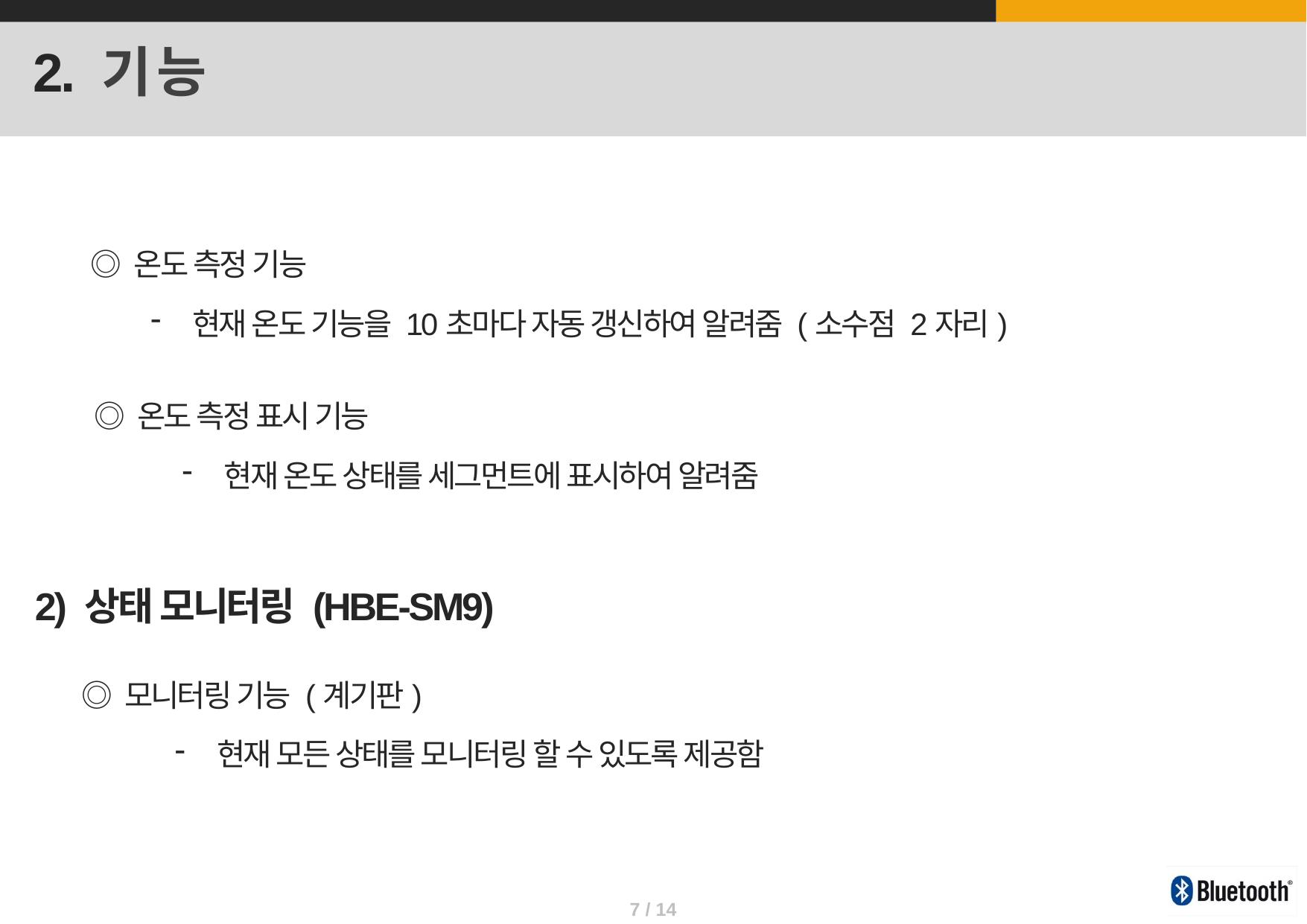

2. 기능
◎ 온도 측정 기능
현재 온도 기능을 10초마다 자동 갱신하여 알려줌 (소수점 2자리)
◎ 온도 측정 표시 기능
현재 온도 상태를 세그먼트에 표시하여 알려줌
2) 상태 모니터링 (HBE-SM9)
◎ 모니터링 기능 (계기판)
현재 모든 상태를 모니터링 할 수 있도록 제공함